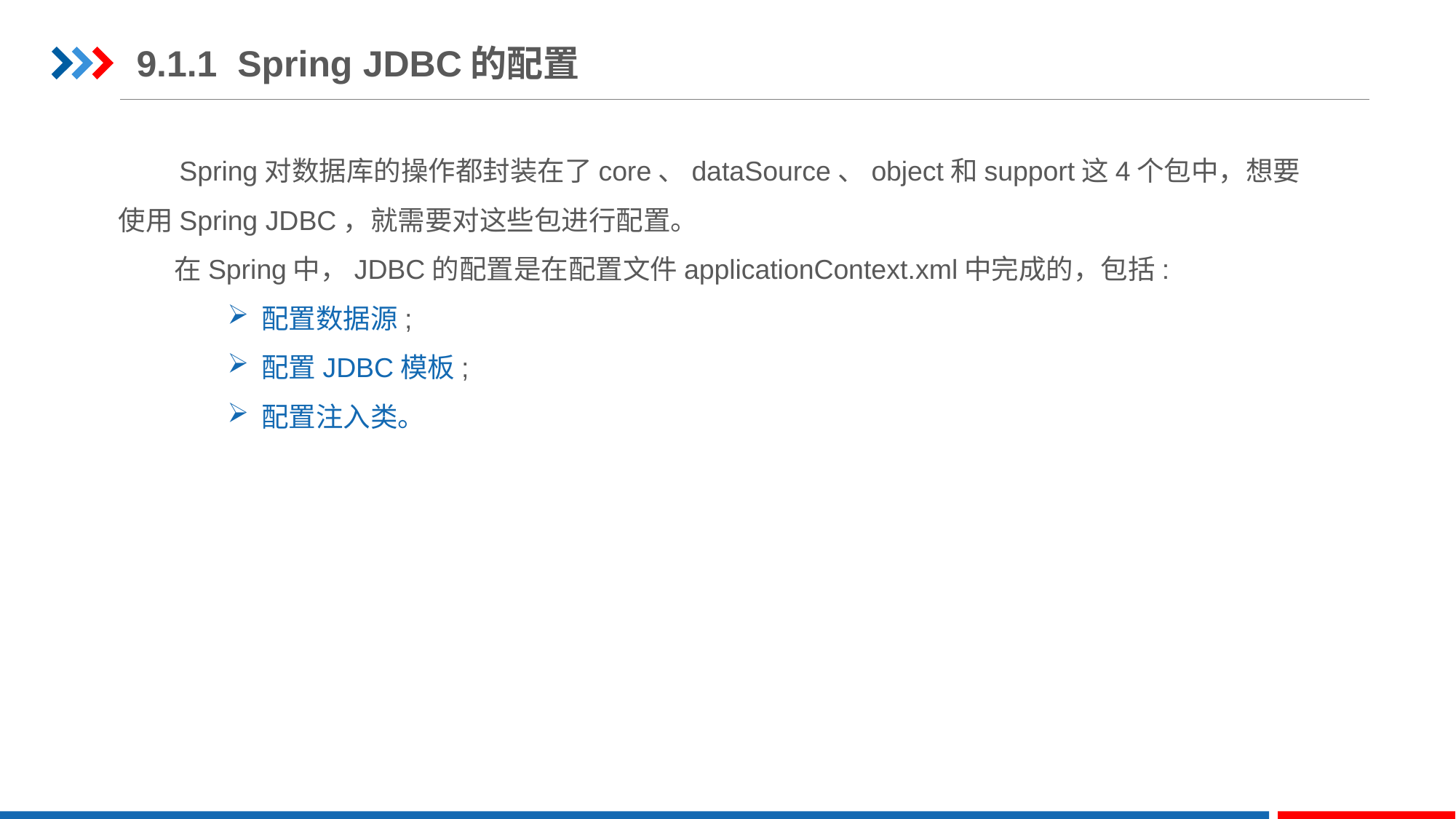

9.1.1  Spring JDBC的配置
        Spring对数据库的操作都封装在了core、dataSource、object和support这4个包中，想要使用Spring JDBC，就需要对这些包进行配置。
        在Spring中，JDBC的配置是在配置文件applicationContext.xml中完成的，包括:
配置数据源;
配置JDBC模板;
配置注入类。